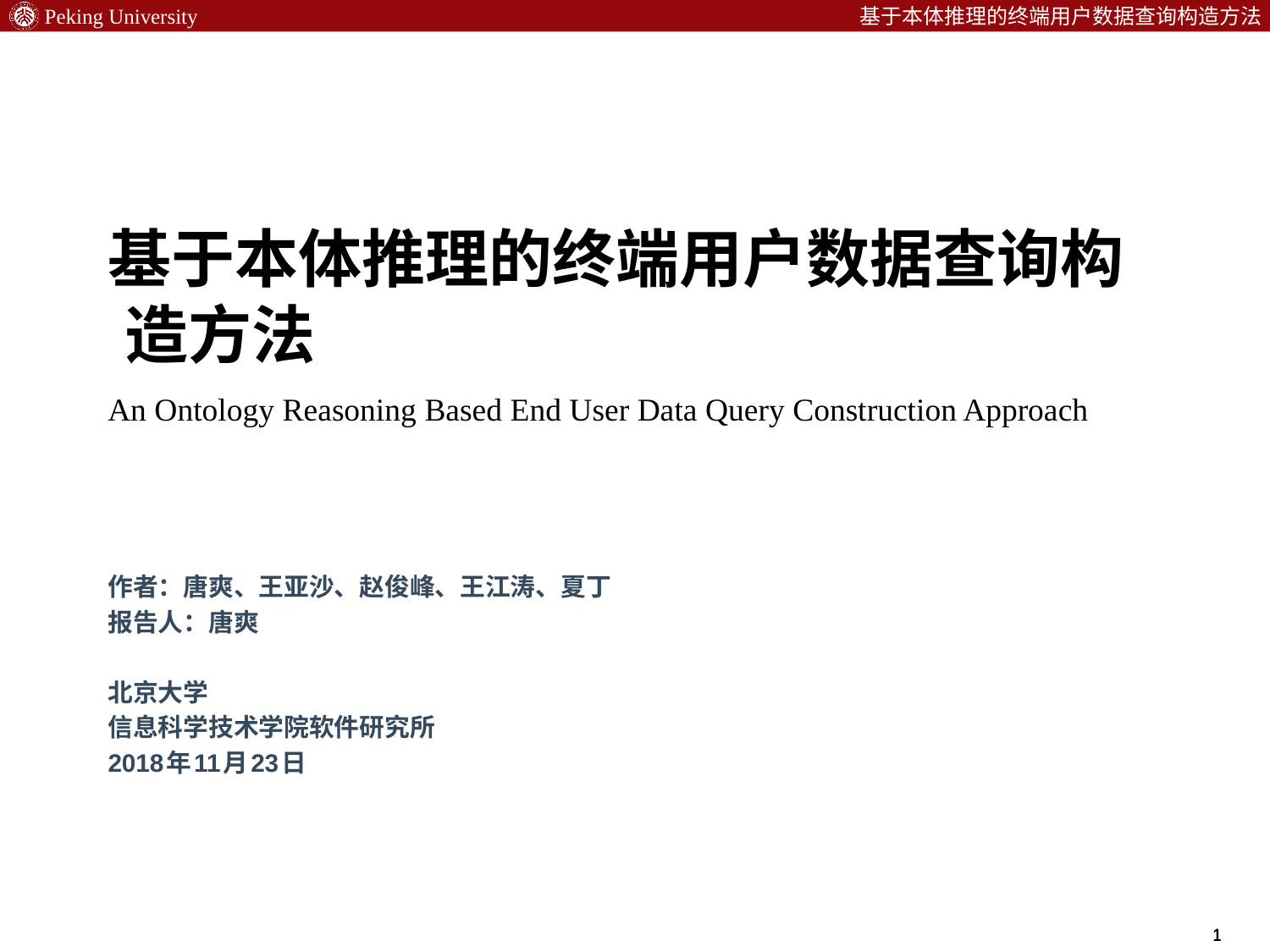

# 基于本体推理的终端用户数据查询构造方法
An Ontology Reasoning Based End User Data Query Construction Approach
作者：唐爽、王亚沙、赵俊峰、王江涛、夏丁
报告人：唐爽

北京大学
信息科学技术学院软件研究所
2018年11月23日